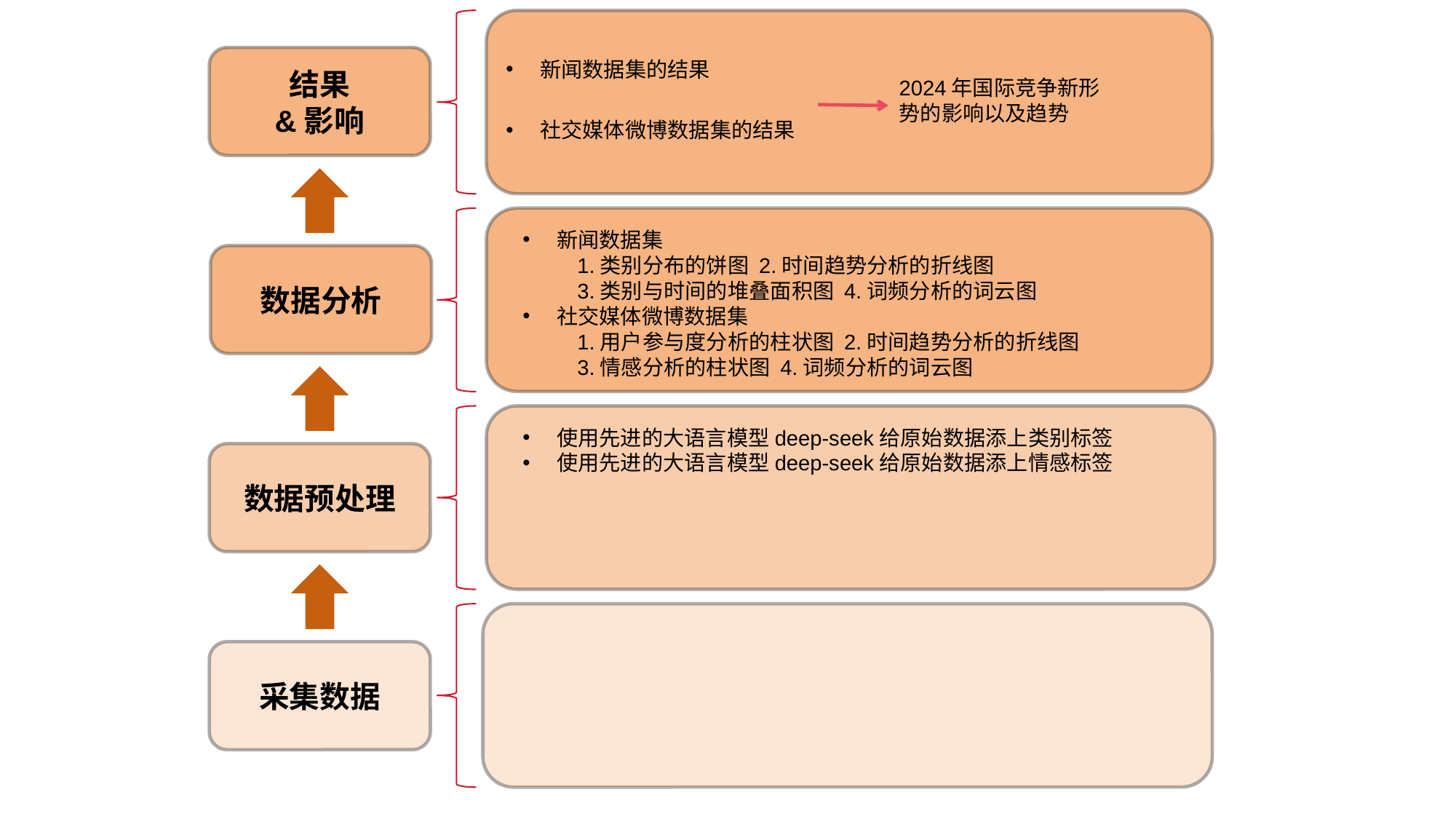

新闻数据集的结果
社交媒体微博数据集的结果
结果
&影响
2024年国际竞争新形势的影响以及趋势

新闻数据集
1.类别分布的饼图 2.时间趋势分析的折线图
3.类别与时间的堆叠面积图 4.词频分析的词云图
社交媒体微博数据集
1.用户参与度分析的柱状图 2.时间趋势分析的折线图
3.情感分析的柱状图 4.词频分析的词云图
数据分析

使用先进的大语言模型deep-seek给原始数据添上类别标签
使用先进的大语言模型deep-seek给原始数据添上情感标签
数据预处理

采集数据